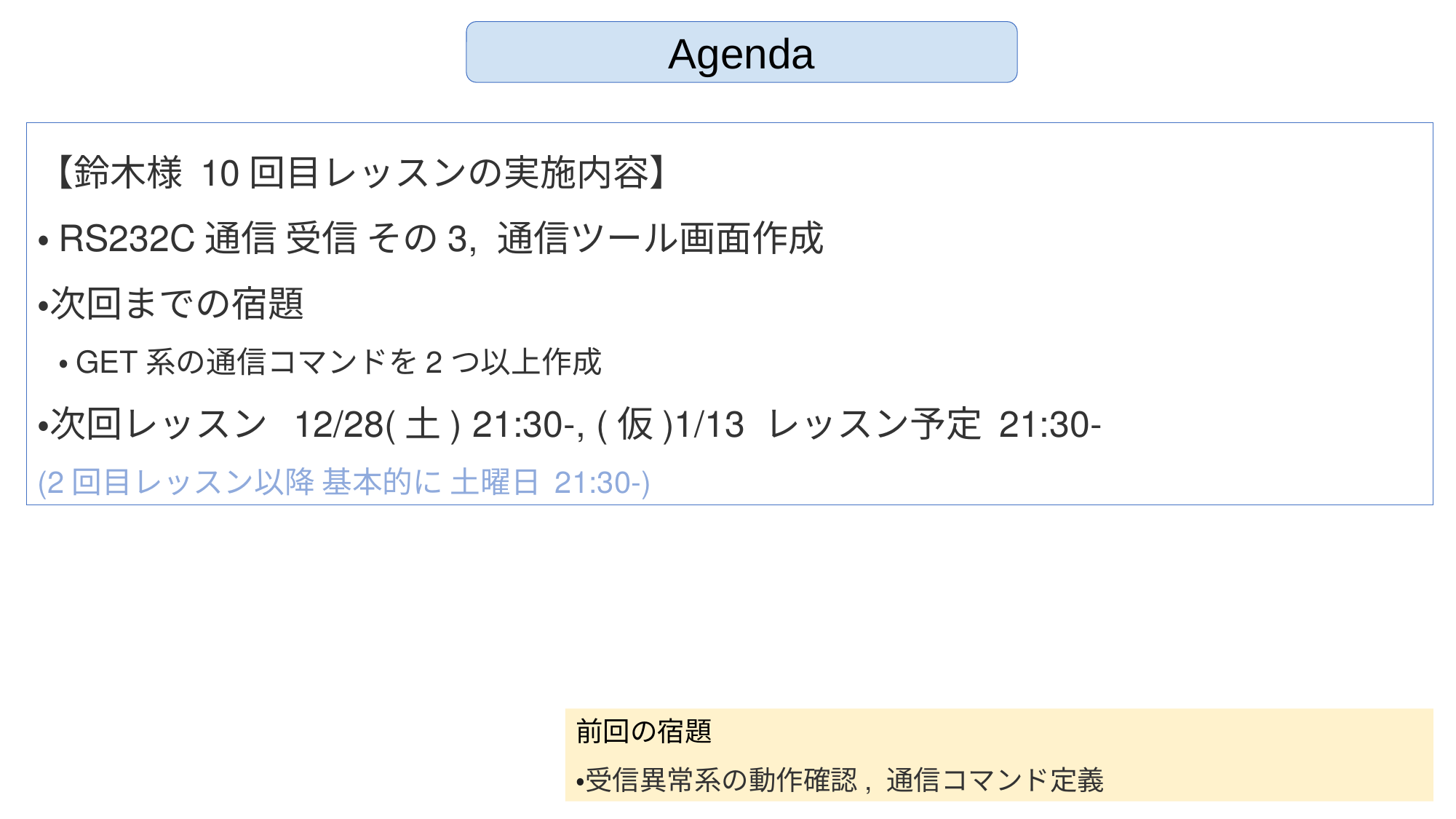

Agenda
【鈴木様 10回目レッスンの実施内容】
・RS232C通信 受信 その3, 通信ツール画面作成
・次回までの宿題
  ・GET系の通信コマンドを2つ以上作成
・次回レッスン  12/28(土) 21:30-, (仮)1/13 レッスン予定 21:30-
(2回目レッスン以降 基本的に 土曜日 21:30-)
前回の宿題
・受信異常系の動作確認, 通信コマンド定義